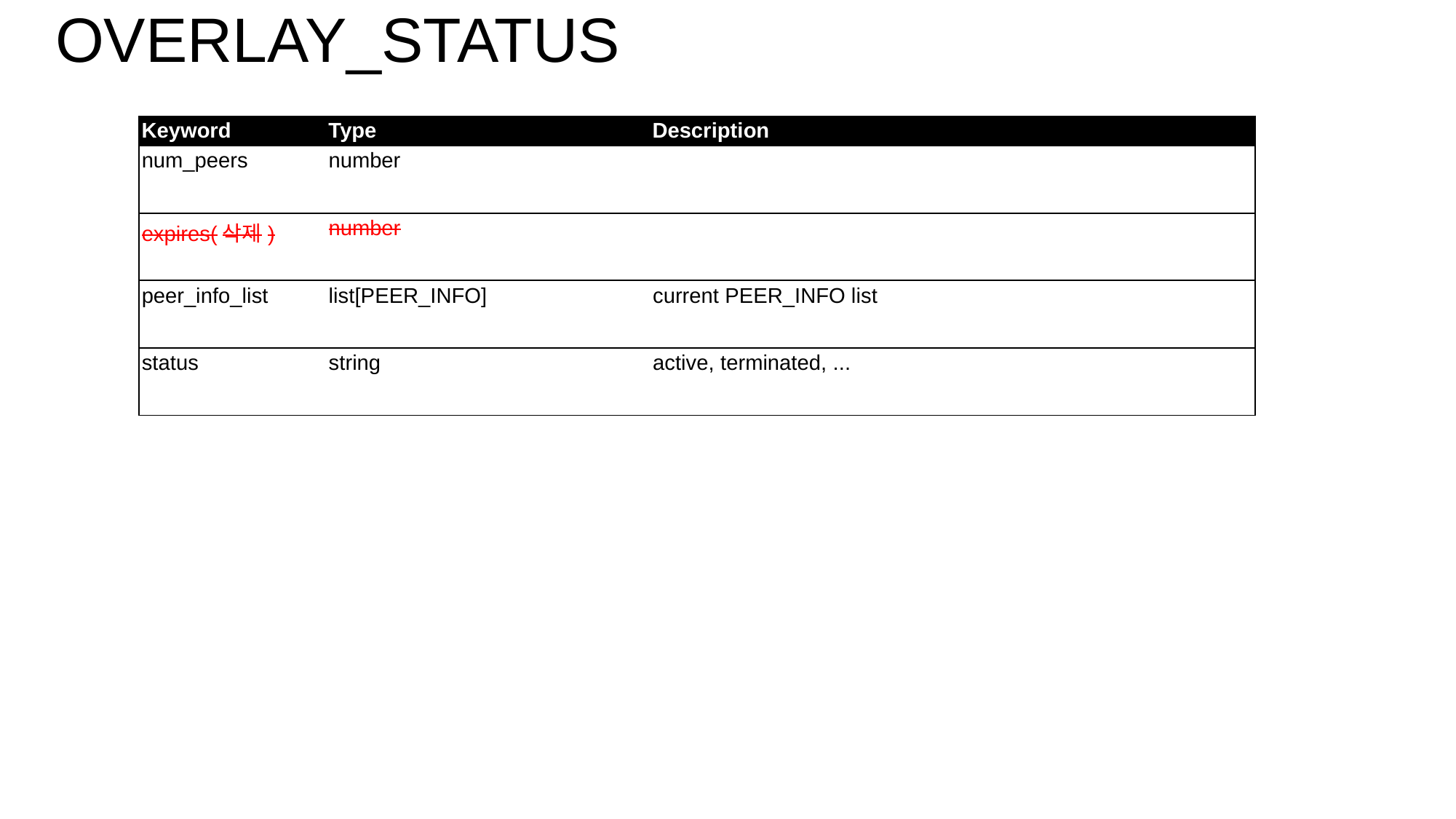

# OVERLAY_STATUS
| Keyword | Type | Description |
| --- | --- | --- |
| num\_peers | number |  |
| expires(삭제) | number |  |
| peer\_info\_list | list[PEER\_INFO] | current PEER\_INFO list |
| status | string | active, terminated, ... |